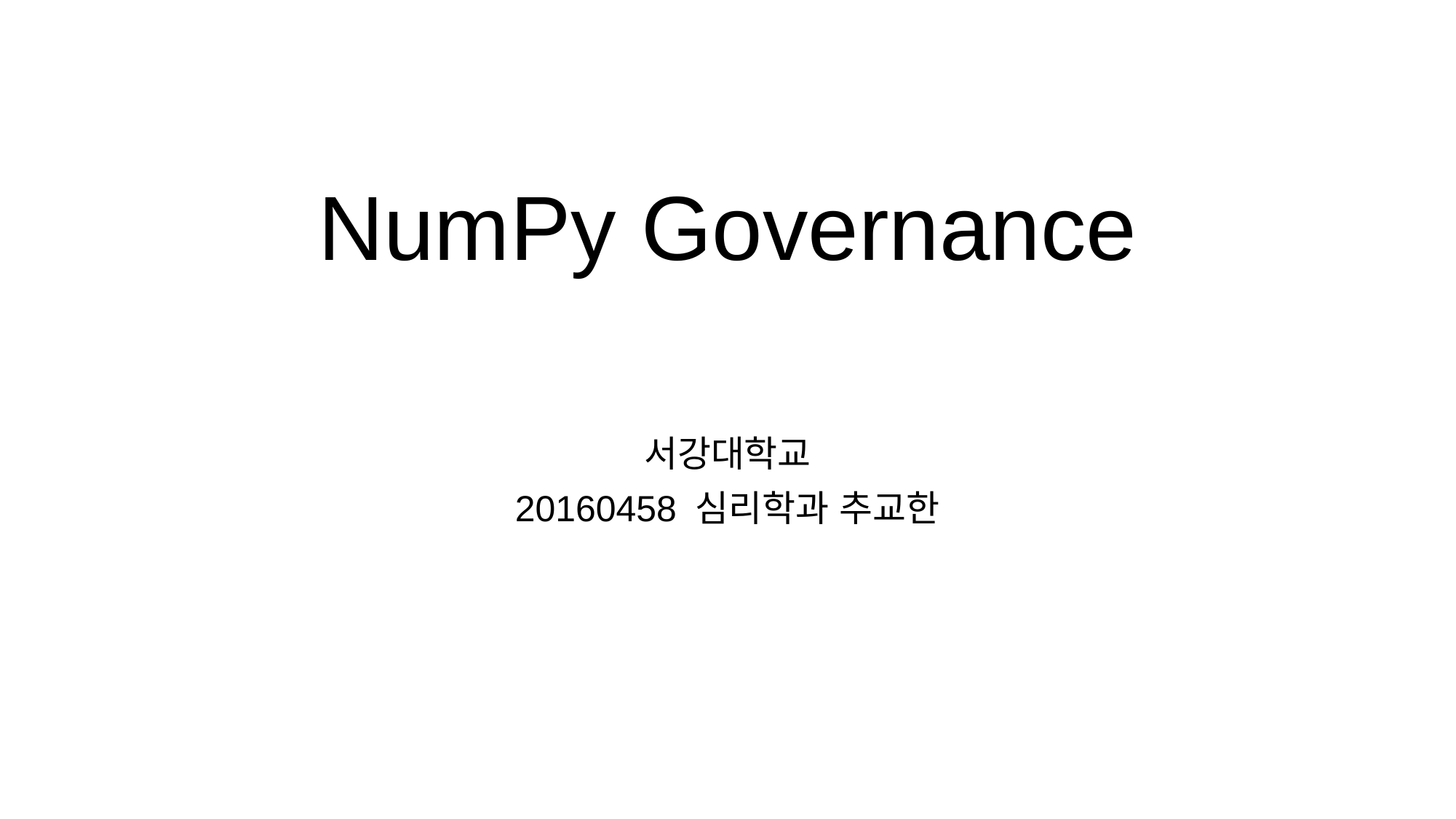

# NumPy Governance
서강대학교
20160458 심리학과 추교한